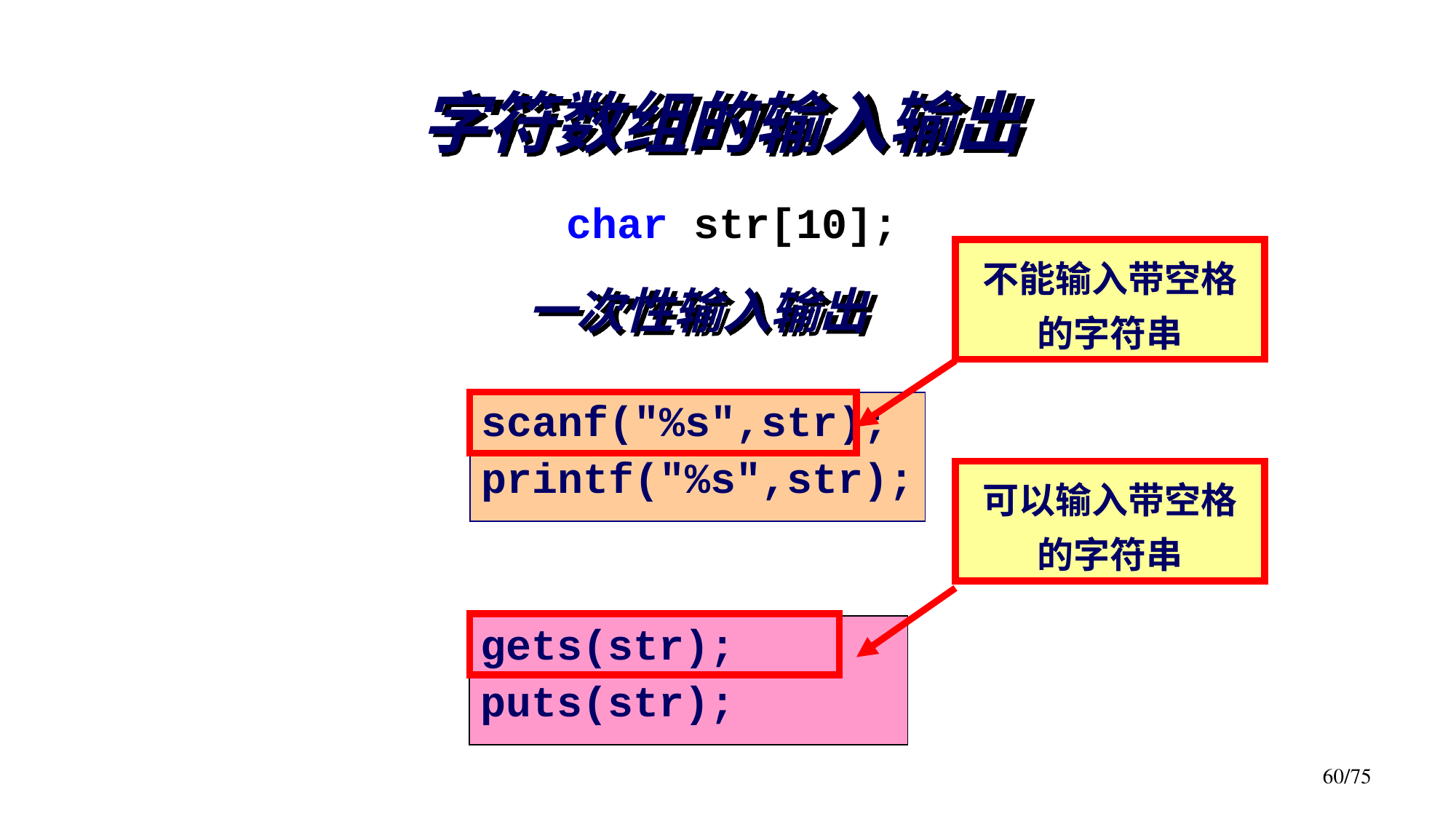

字符数组的输入输出
char str[10];
不能输入带空格的字符串

一次性输入输出

scanf("%s",str);
printf("%s",str);
可以输入带空格的字符串

gets(str);
puts(str);